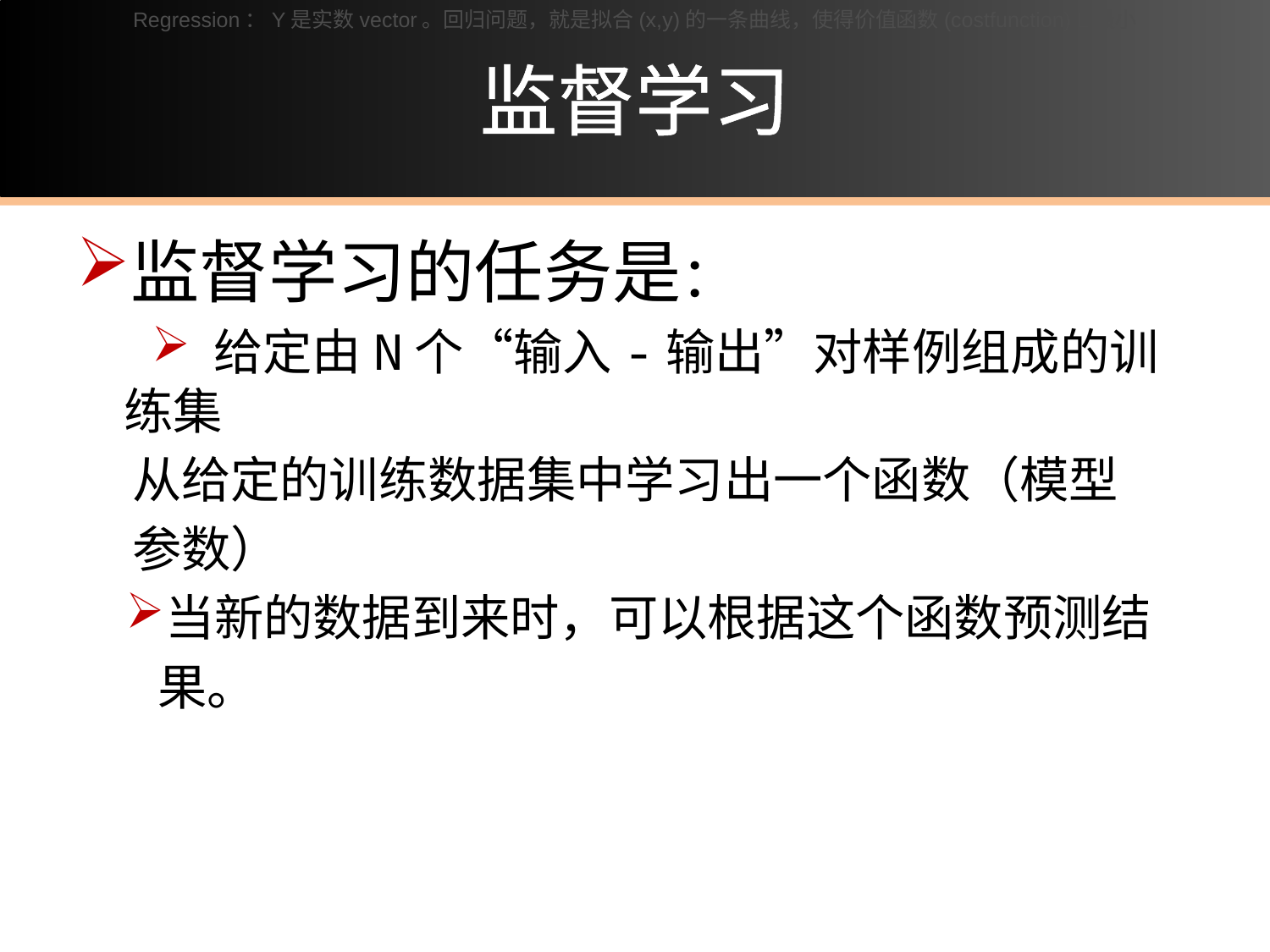

Regression：Y是实数vector。回归问题，就是拟合(x,y)的一条曲线，使得价值函数(costfunction) L最小

# 监督学习
监督学习的任务是：
 给定由N个“输入-输出”对样例组成的训练集
    从给定的训练数据集中学习出一个函数（模型
    参数）
当新的数据到来时，可以根据这个函数预测结
  果。